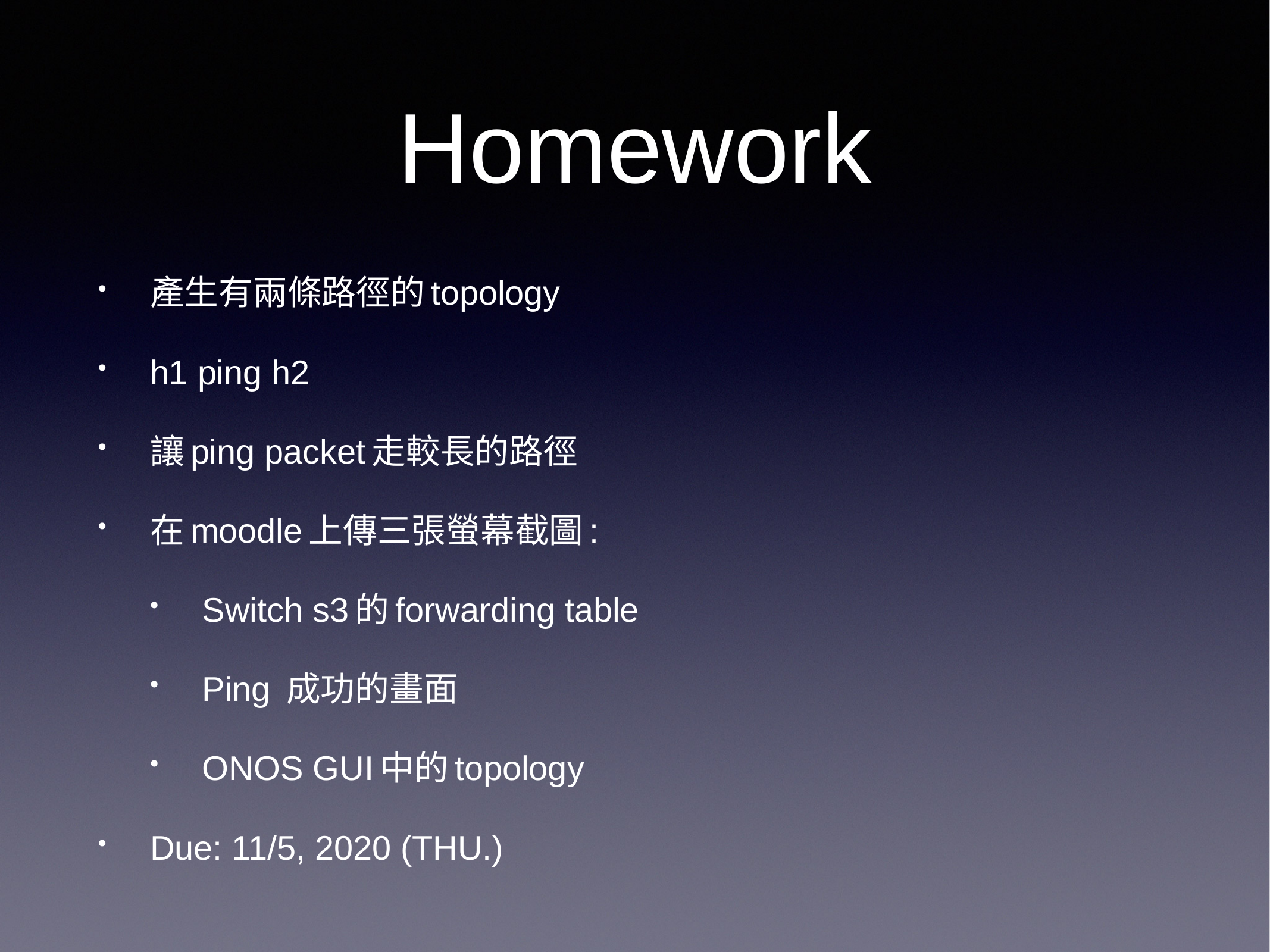

# Homework
產生有兩條路徑的topology
h1 ping h2
讓ping packet走較長的路徑
在moodle上傳三張螢幕截圖:
Switch s3的forwarding table
Ping 成功的畫面
ONOS GUI中的topology
Due: 11/5, 2020 (THU.)